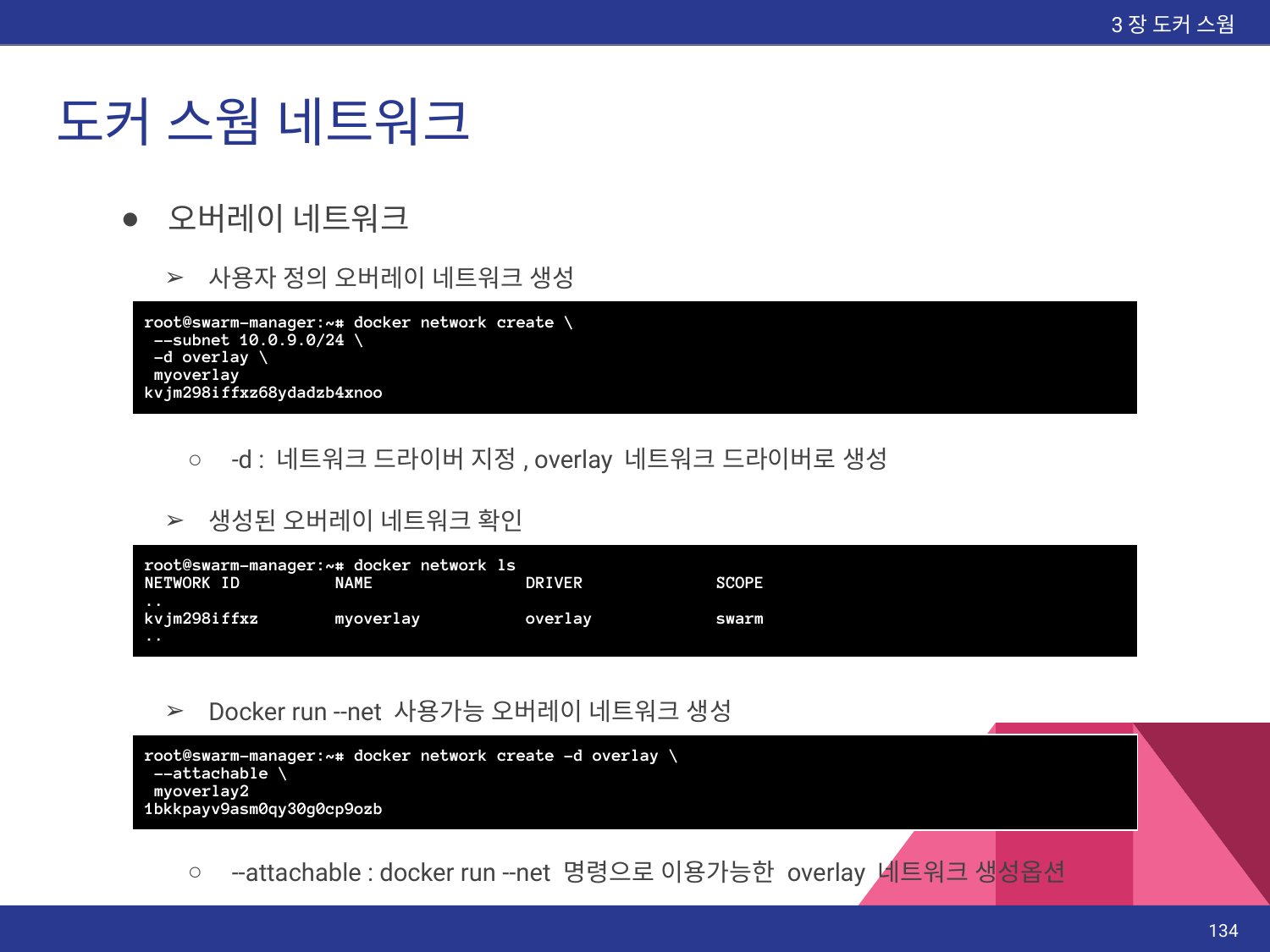

3장 도커 스웜

# 도커 스웜 네트워크
오버레이 네트워크

사용자 정의 오버레이 네트워크 생성

| root@swarm-manager:~# docker network create \ --subnet 10.0.9.0/24 \ -d overlay \ myoverlay kvjm298iffxz68ydadzb4xnoo |
| --- |
-d : 네트워크 드라이버 지정, overlay 네트워크 드라이버로 생성
생성된 오버레이 네트워크 확인

| root@swarm-manager:~# docker network ls NETWORK ID NAME DRIVER SCOPE .. kvjm298iffxz myoverlay overlay swarm .. |
| --- |
Docker run --net 사용가능 오버레이 네트워크 생성

| root@swarm-manager:~# docker network create -d overlay \ --attachable \ myoverlay2 1bkkpayv9asm0qy30g0cp9ozb |
| --- |
--attachable : docker run --net 명령으로 이용가능한 overlay 네트워크 생성옵션
134